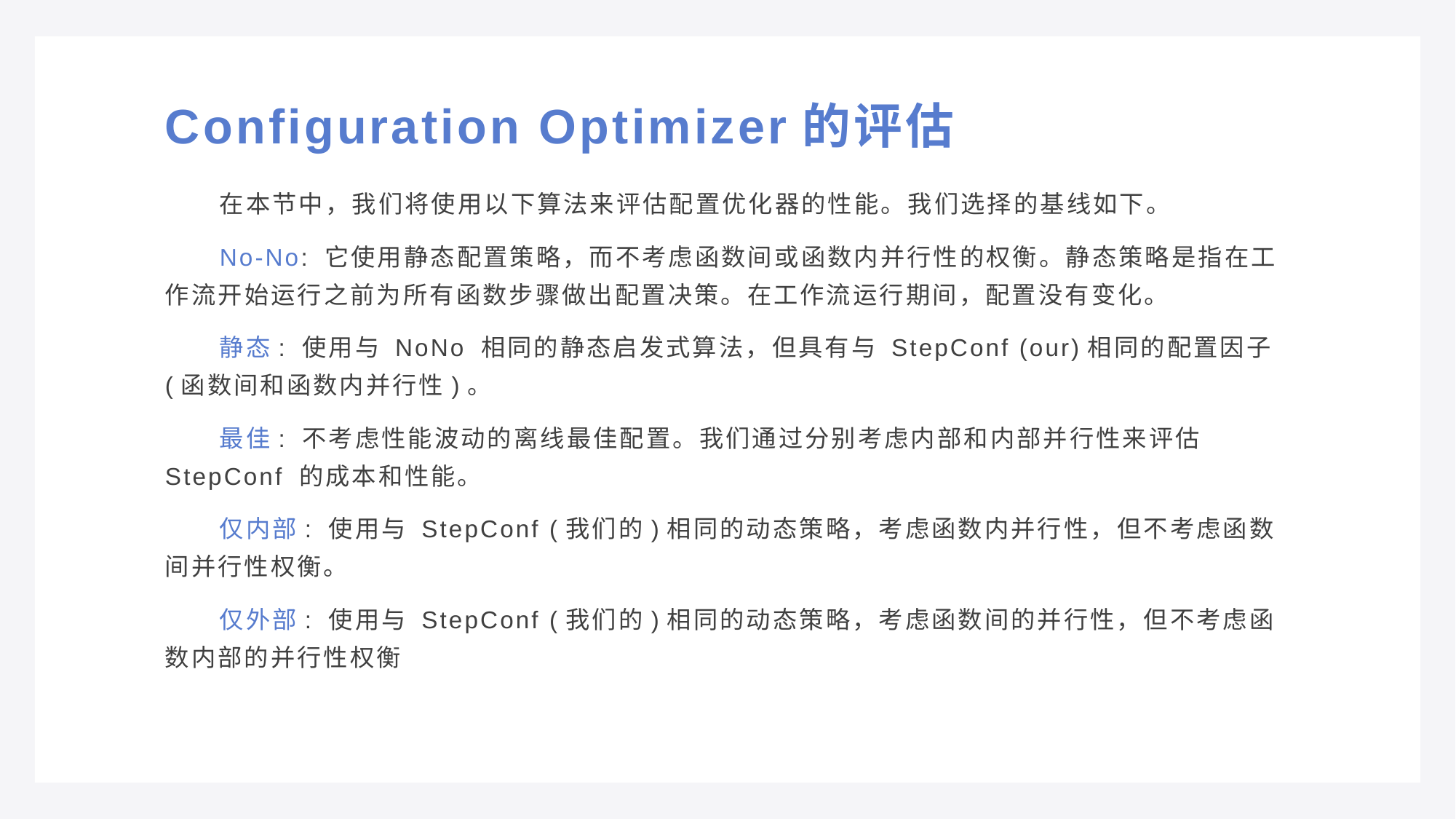

# Configuration Optimizer的评估
在本节中，我们将使用以下算法来评估配置优化器的性能。我们选择的基线如下。
No-No: 它使用静态配置策略，而不考虑函数间或函数内并行性的权衡。静态策略是指在工作流开始运行之前为所有函数步骤做出配置决策。在工作流运行期间，配置没有变化。
静态: 使用与 NoNo 相同的静态启发式算法，但具有与 StepConf (our)相同的配置因子(函数间和函数内并行性)。
最佳: 不考虑性能波动的离线最佳配置。我们通过分别考虑内部和内部并行性来评估 StepConf 的成本和性能。
仅内部: 使用与 StepConf (我们的)相同的动态策略，考虑函数内并行性，但不考虑函数间并行性权衡。
仅外部: 使用与 StepConf (我们的)相同的动态策略，考虑函数间的并行性，但不考虑函数内部的并行性权衡